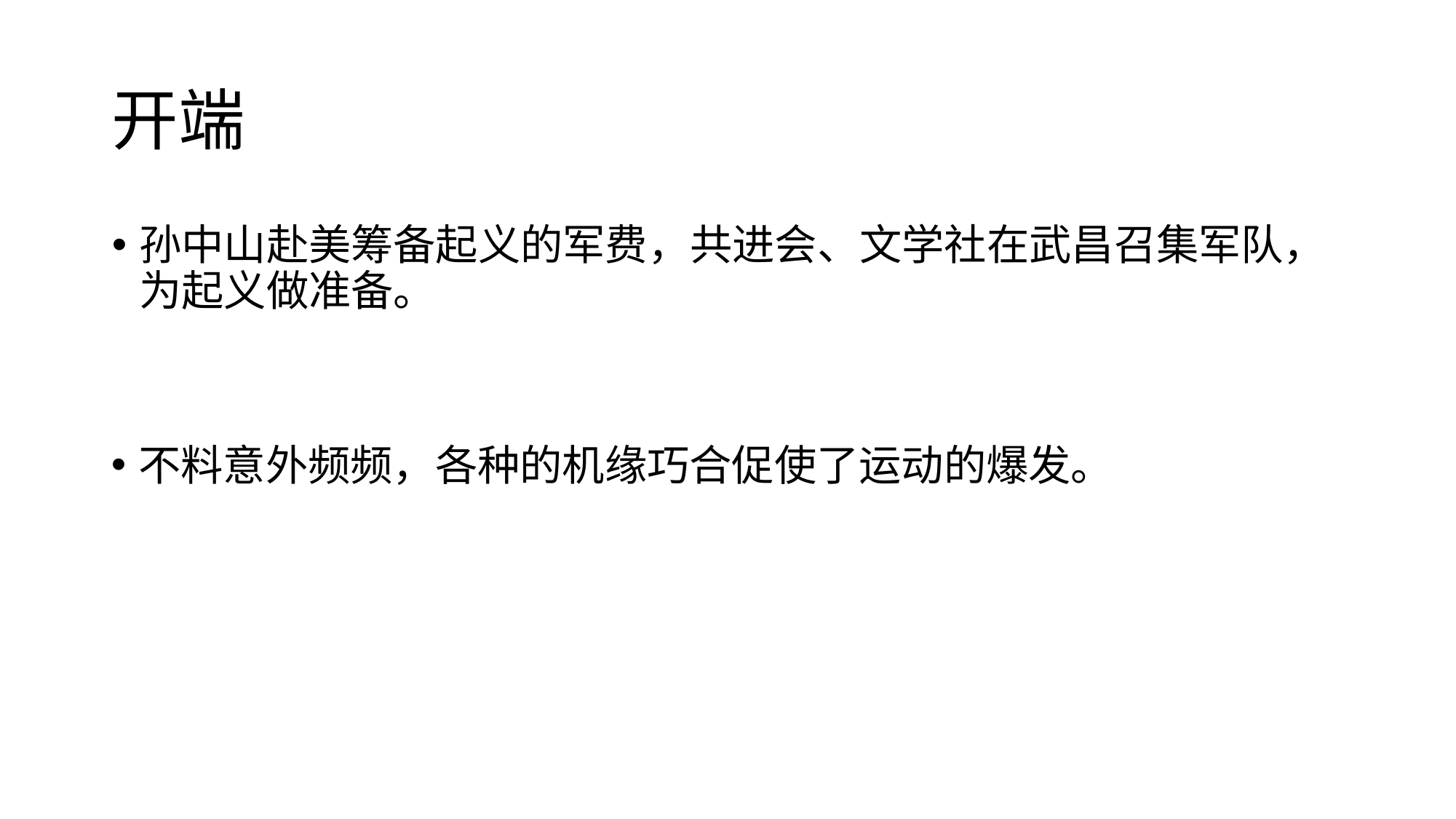

# 开端
孙中山赴美筹备起义的军费，共进会、文学社在武昌召集军队，为起义做准备。

不料意外频频，各种的机缘巧合促使了运动的爆发。